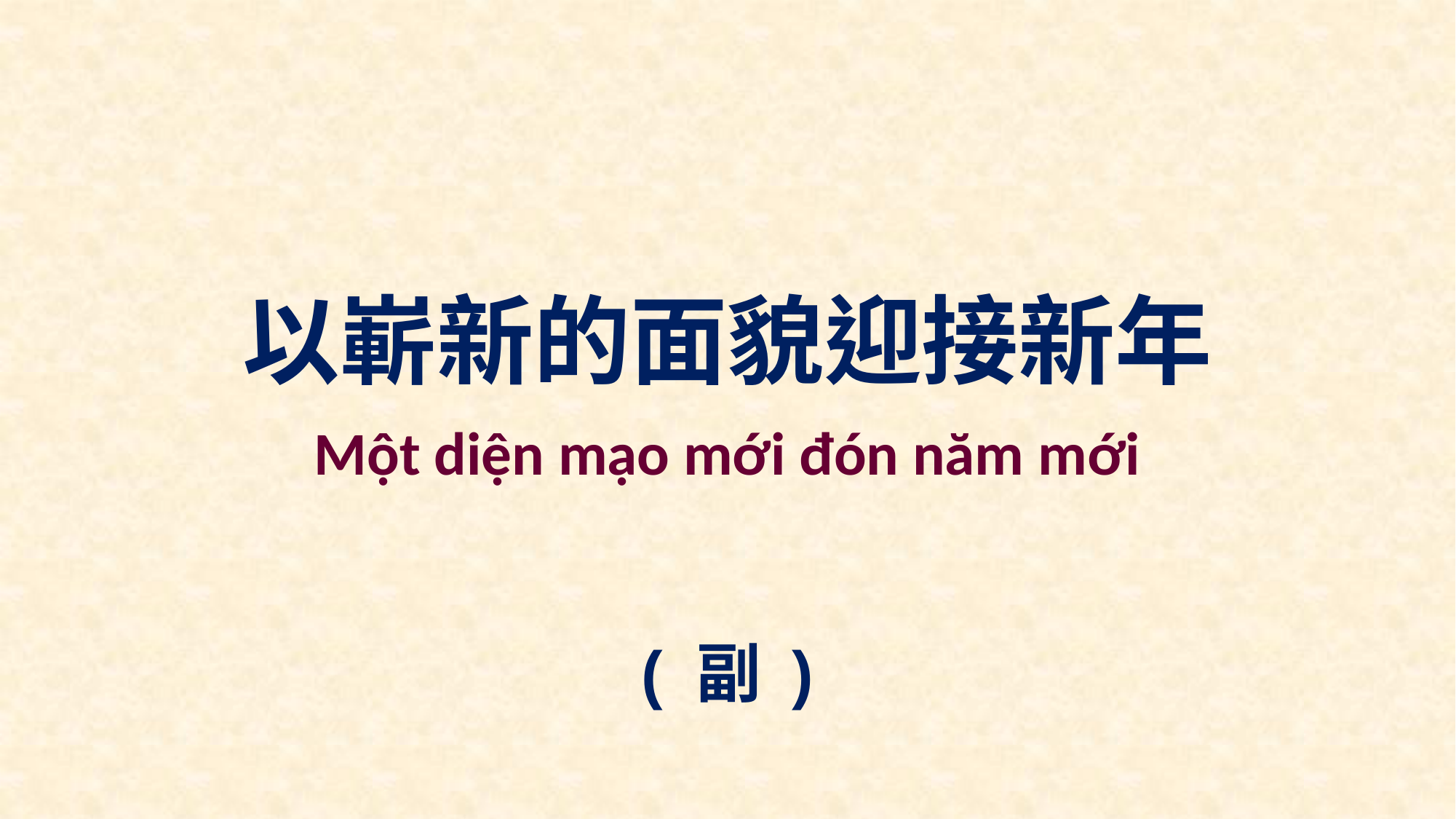

以嶄新的面貌迎接新年
Một diện mạo mới đón năm mới
( 副 )